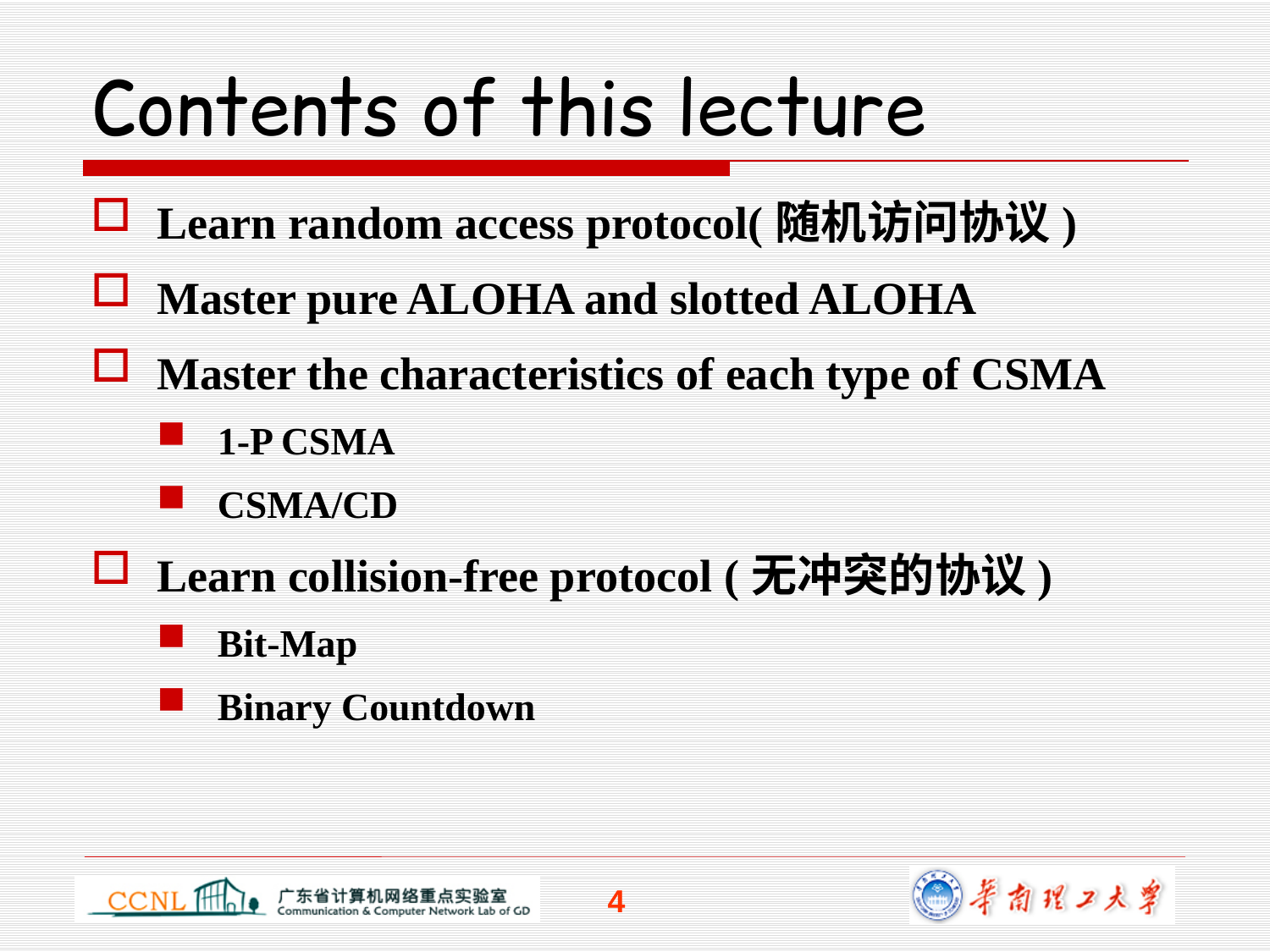

# Contents of this lecture
Learn random access protocol(随机访问协议)
Master pure ALOHA and slotted ALOHA
Master the characteristics of each type of CSMA
1-P CSMA
CSMA/CD
Learn collision-free protocol (无冲突的协议)
Bit-Map
Binary Countdown